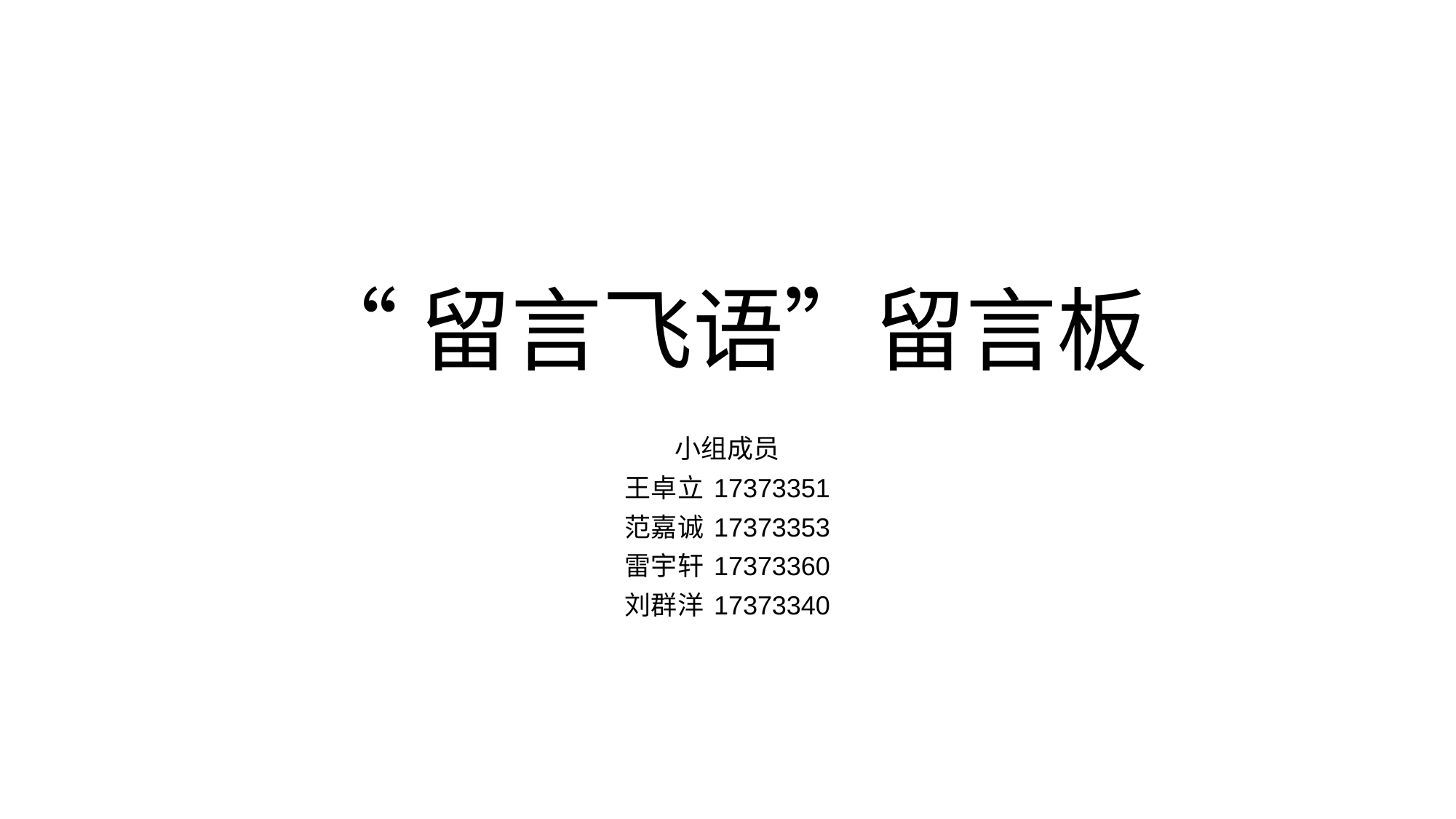

# “留言飞语”留言板
小组成员
王卓立 17373351
范嘉诚 17373353
雷宇轩 17373360
刘群洋 17373340